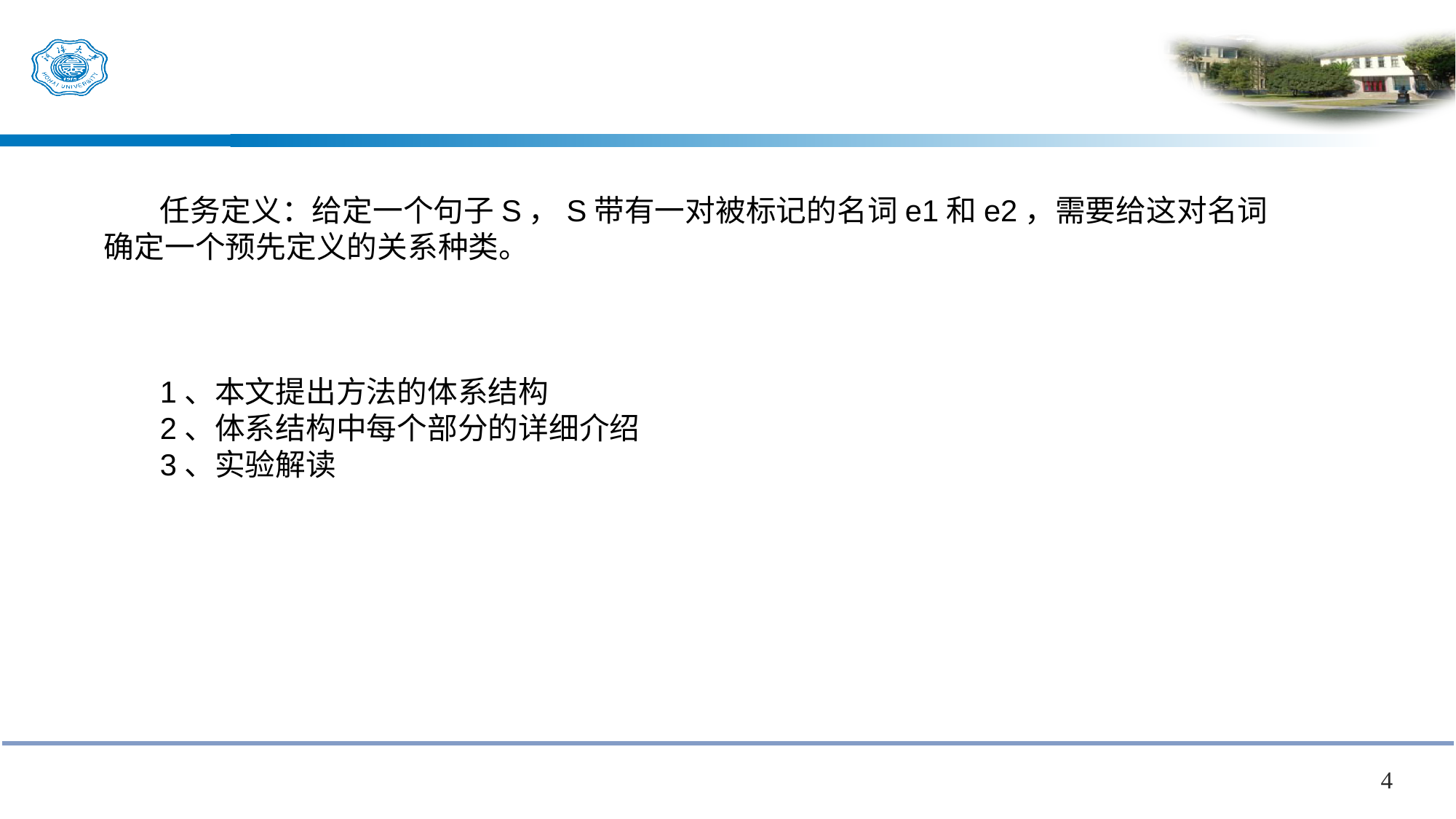

#
        任务定义：给定一个句子S，S带有一对被标记的名词e1和e2，需要给这对名词确定一个预先定义的关系种类。
1、本文提出方法的体系结构
2、体系结构中每个部分的详细介绍
3、实验解读
4